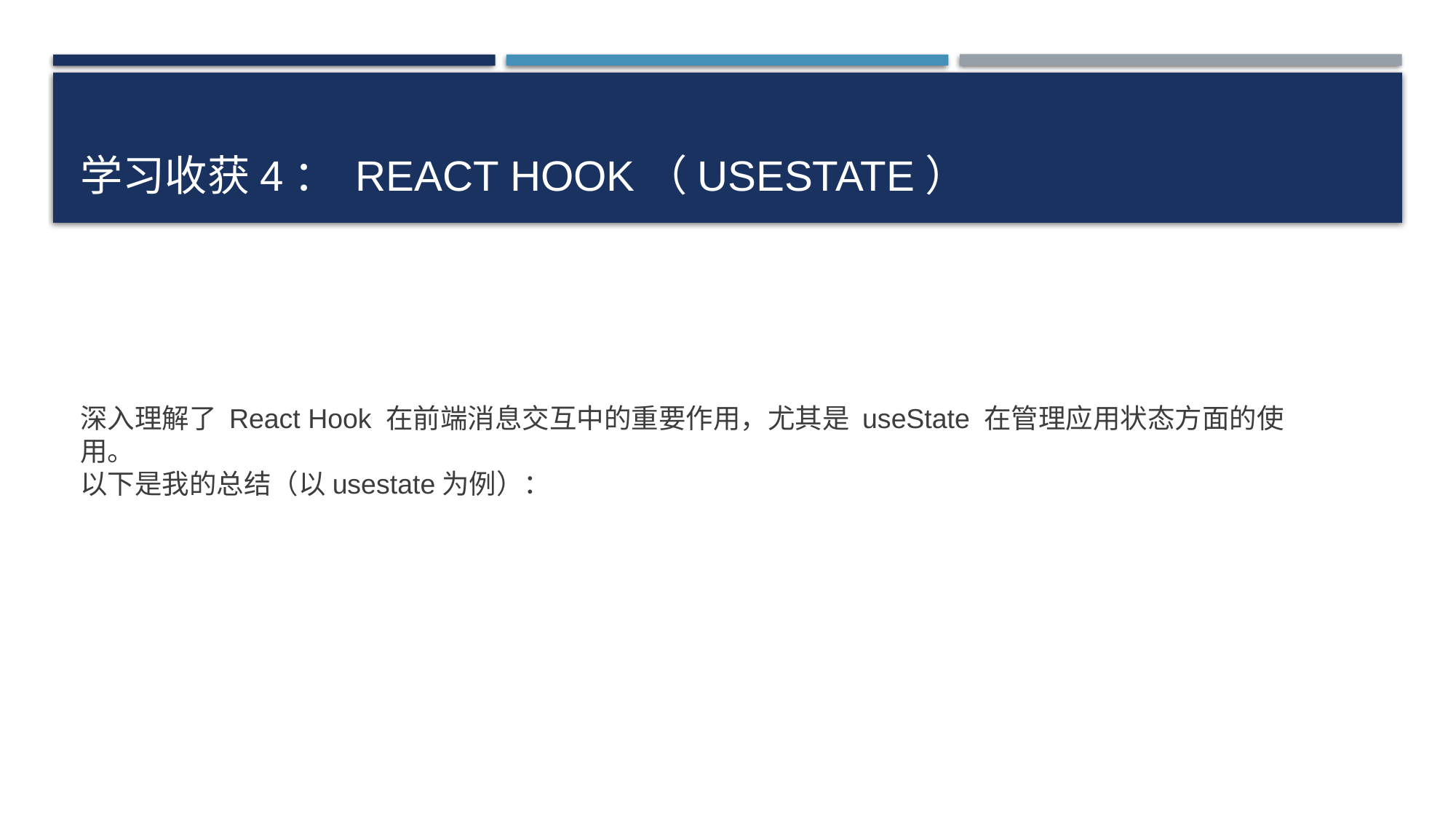

# 学习收获4： React Hook（usestate）
深入理解了 React Hook 在前端消息交互中的重要作用，尤其是 useState 在管理应用状态方面的使用。
以下是我的总结（以usestate为例）：